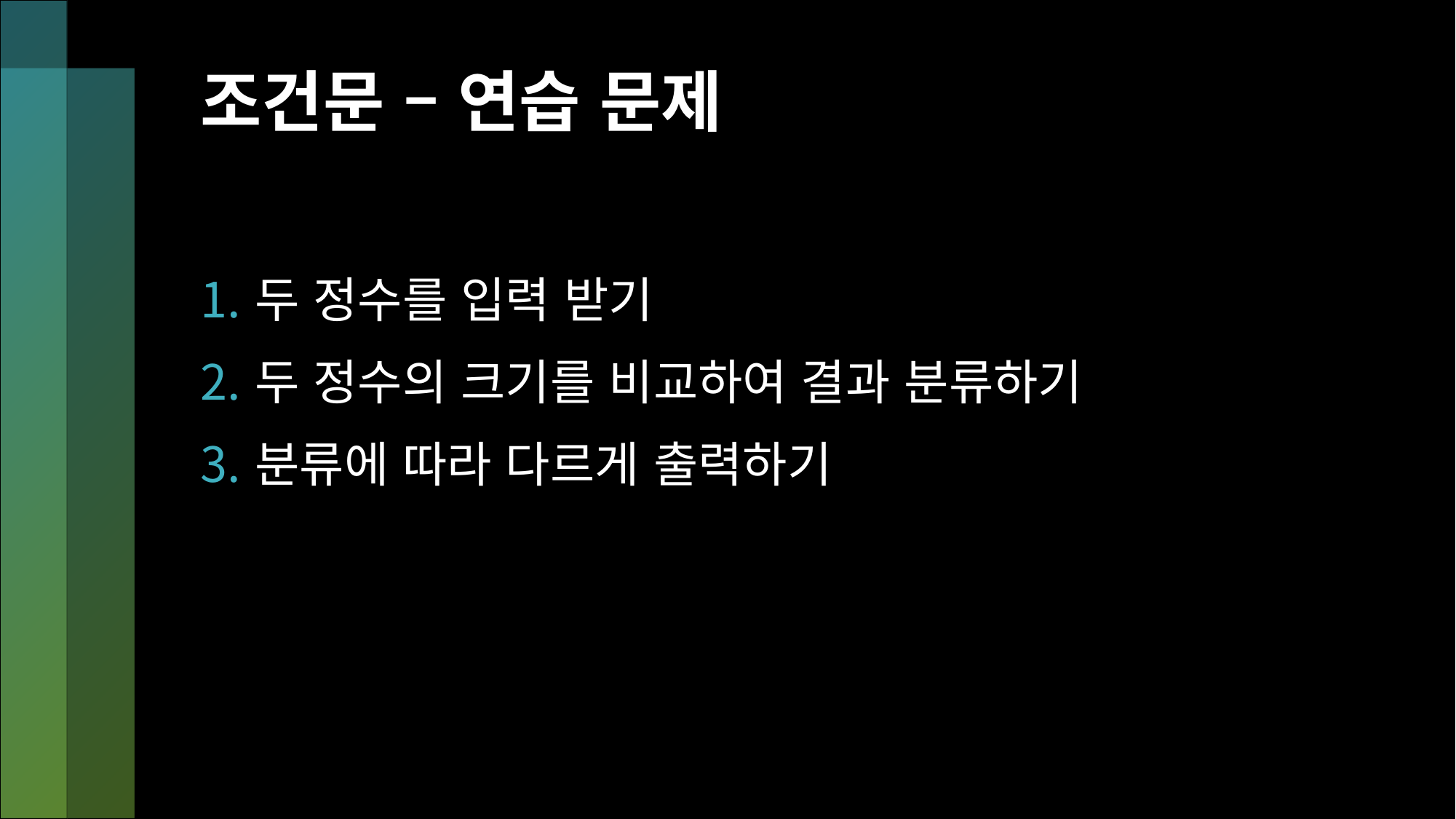

# 조건문 – 연습 문제
두 정수를 입력 받기
두 정수의 크기를 비교하여 결과 분류하기
분류에 따라 다르게 출력하기